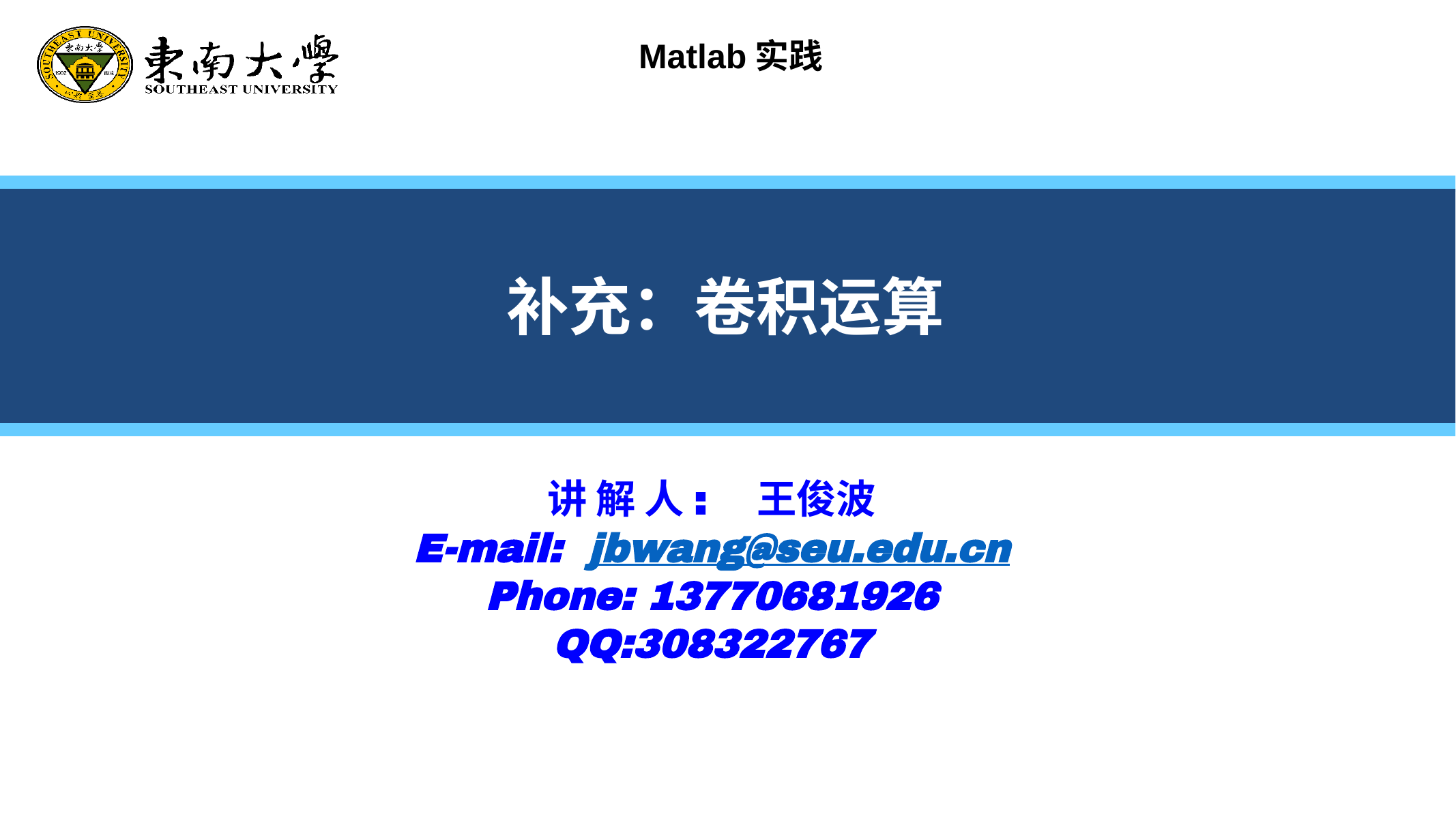

Matlab实践
# 补充：卷积运算
讲 解 人:   王俊波
E-mail:  jbwang@seu.edu.cn
Phone: 13770681926
QQ:308322767